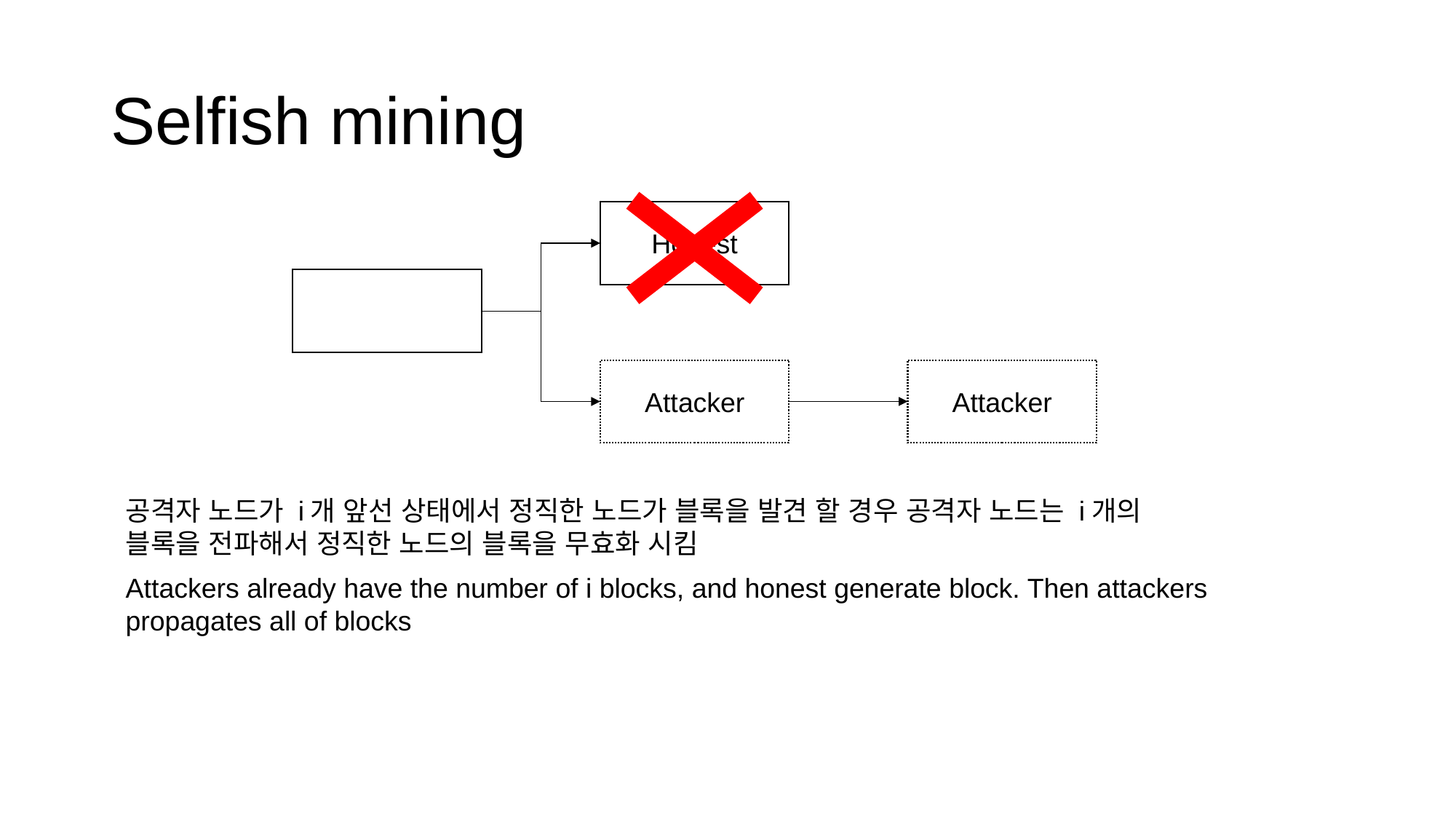

# Selfish mining

Honest

Attacker
Attacker
공격자 노드가 i개 앞선 상태에서 정직한 노드가 블록을 발견 할 경우 공격자 노드는 i개의 블록을 전파해서 정직한 노드의 블록을 무효화 시킴
Attackers already have the number of i blocks, and honest generate block. Then attackers propagates all of blocks